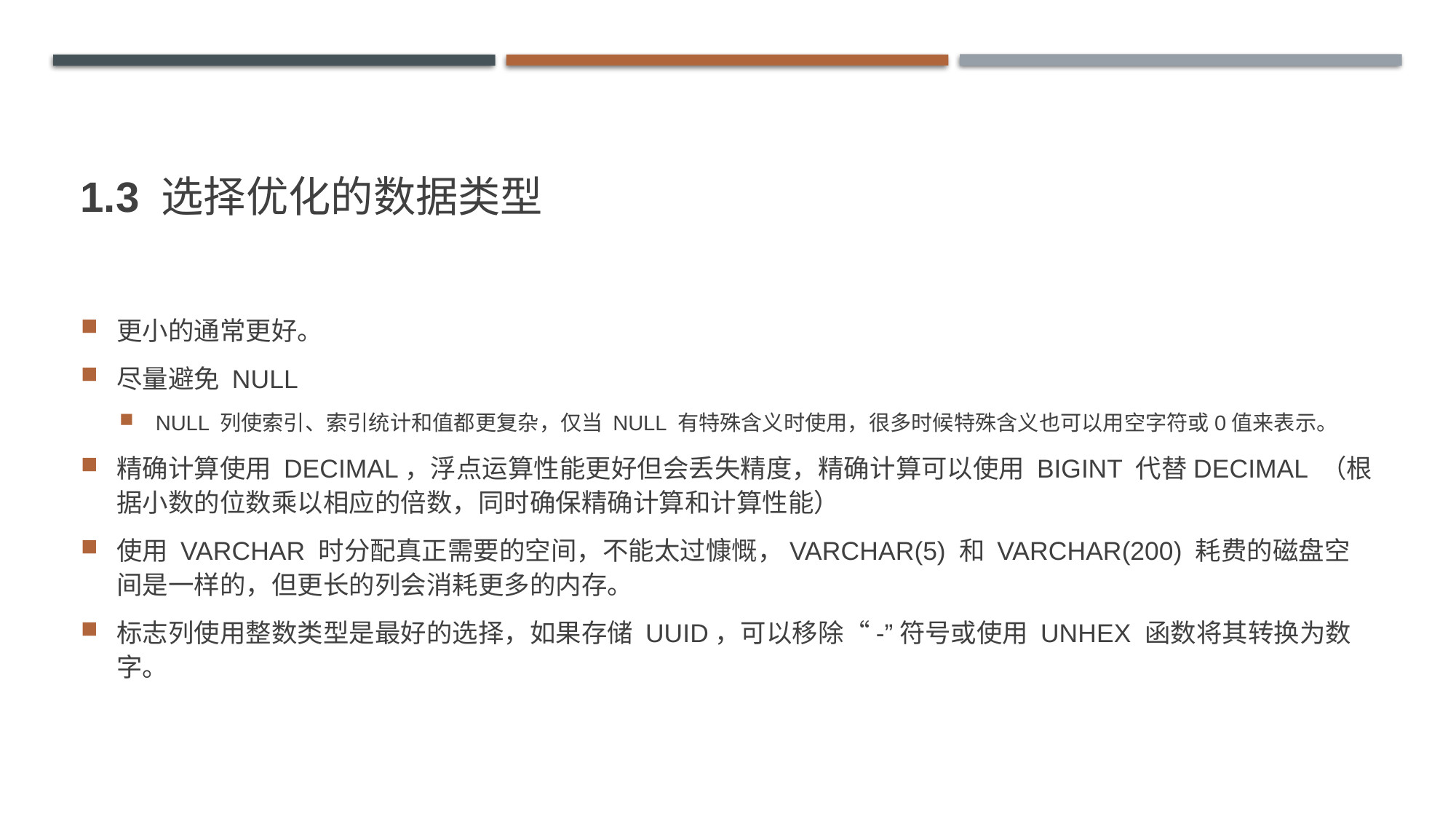

# 1.3 选择优化的数据类型
更小的通常更好。
尽量避免 NULL
NULL 列使索引、索引统计和值都更复杂，仅当 NULL 有特殊含义时使用，很多时候特殊含义也可以用空字符或0值来表示。
精确计算使用 DECIMAL，浮点运算性能更好但会丢失精度，精确计算可以使用 BIGINT 代替DECIMAL （根据小数的位数乘以相应的倍数，同时确保精确计算和计算性能）
使用 VARCHAR 时分配真正需要的空间，不能太过慷慨，VARCHAR(5) 和 VARCHAR(200) 耗费的磁盘空间是一样的，但更长的列会消耗更多的内存。
标志列使用整数类型是最好的选择，如果存储 UUID，可以移除“-”符号或使用 UNHEX 函数将其转换为数字。